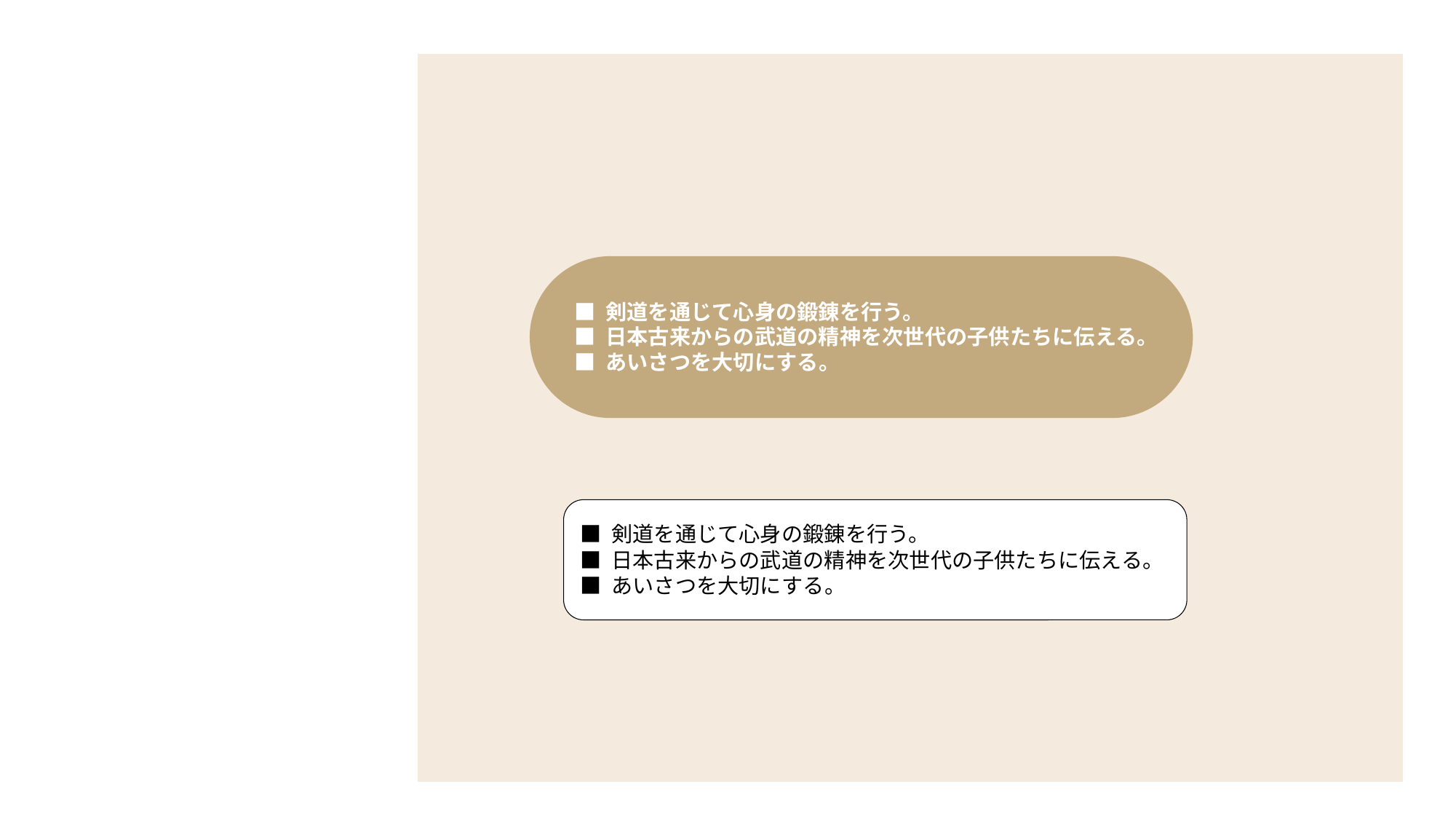

■ 剣道を通じて心身の鍛錬を行う。
■ 日本古来からの武道の精神を次世代の子供たちに伝える。
■ あいさつを大切にする。

■ 剣道を通じて心身の鍛錬を行う。
■ 日本古来からの武道の精神を次世代の子供たちに伝える。
■ あいさつを大切にする。